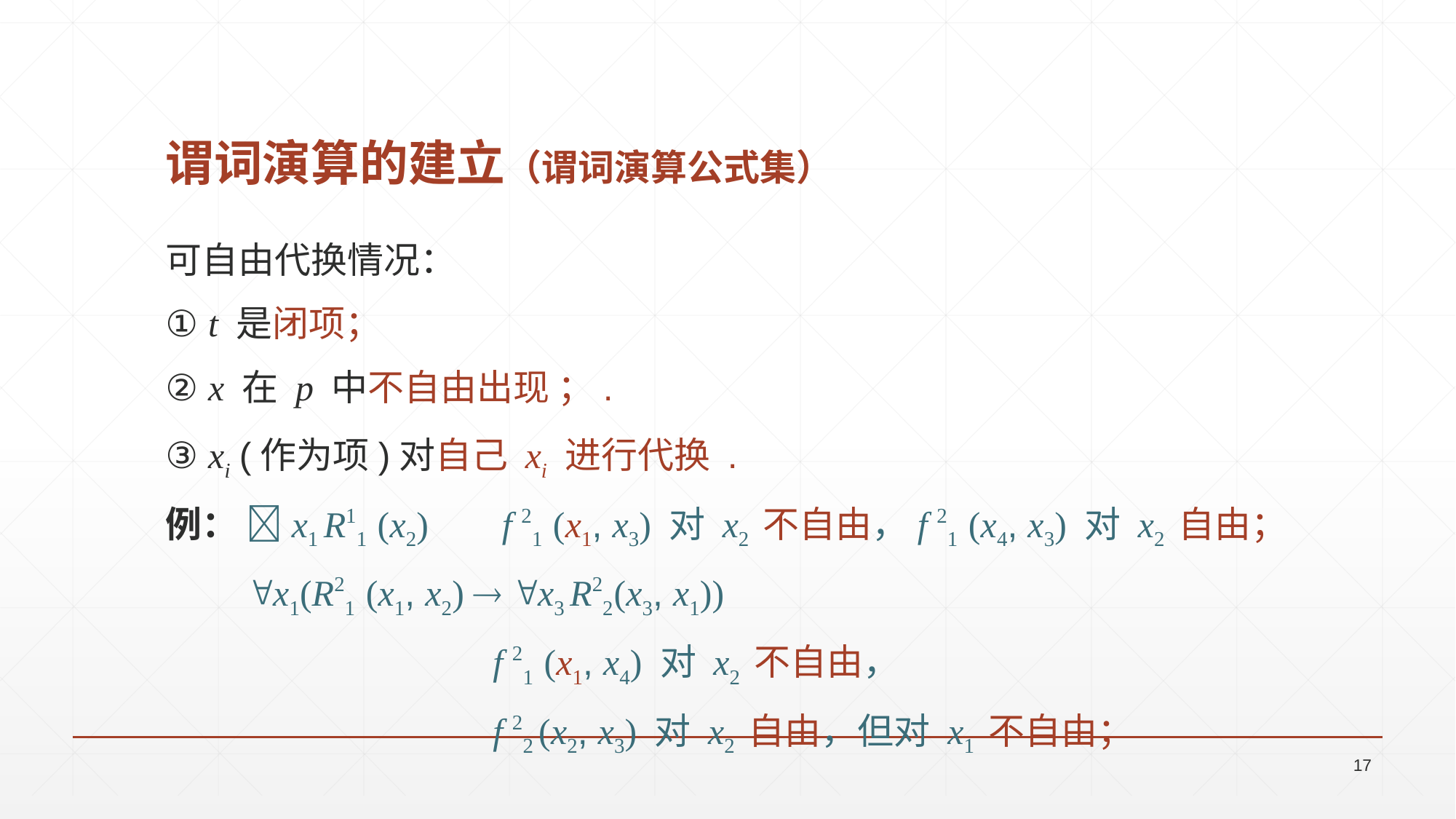

# 谓词演算的建立（谓词演算公式集）
可自由代换情况：
① t 是闭项；
② x 在 p 中不自由出现 ；.
③ xi (作为项)对自己 xi 进行代换 .
例： ∀x1 R11  (x2)	 f 21  (x1, x3) 对 x2 不自由，f 21  (x4, x3) 对 x2 自由；
        ∀x1(R21  (x1, x2) → ∀x3 R22   (x3, x1))
			f 21  (x1, x4) 对 x2 不自由，
			f 22 (x2, x3) 对 x2 自由，但对 x1 不自由；

17